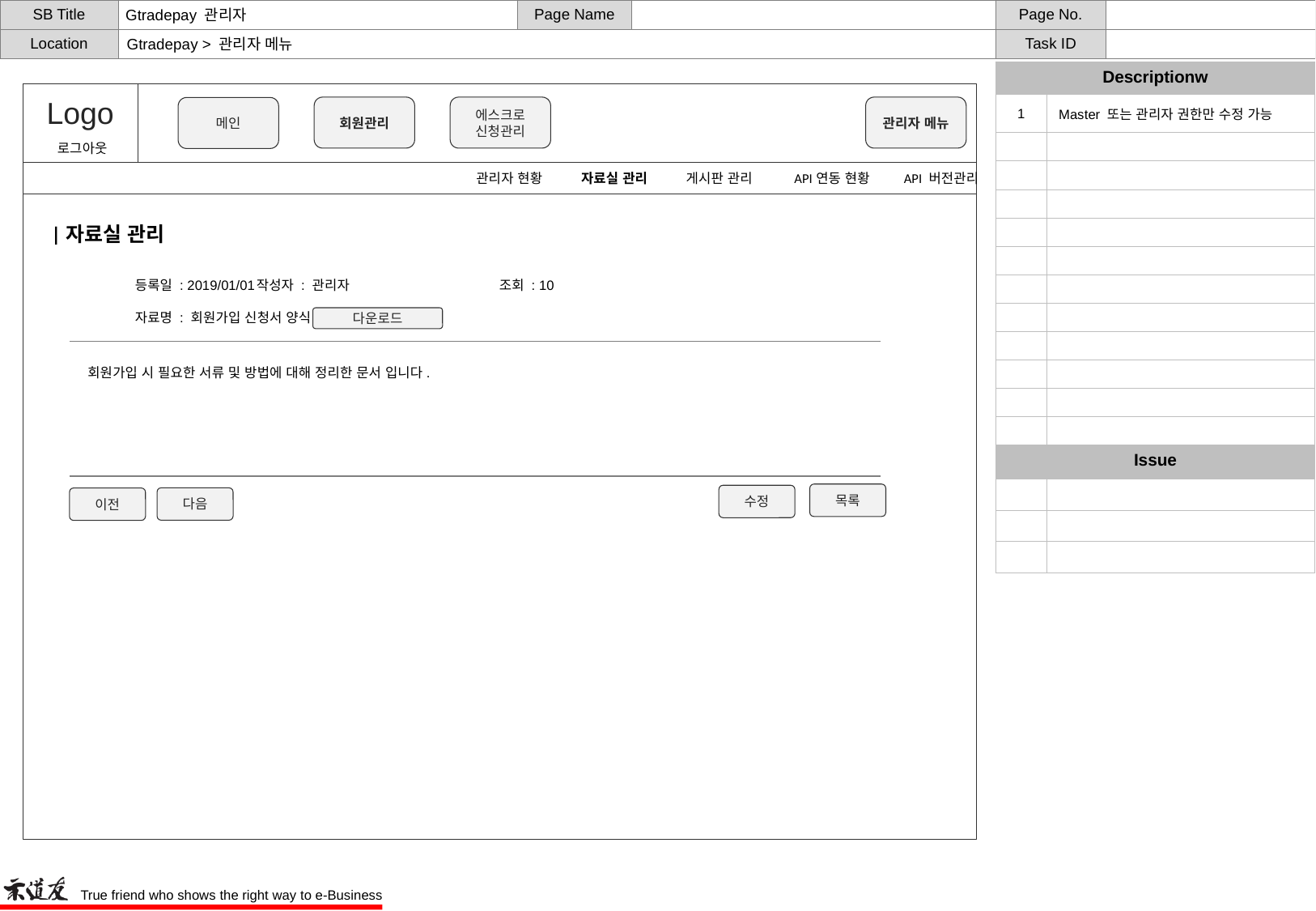

# Gtradepay 관리자
Gtradepay > 관리자 메뉴
| Descriptionw |  |
| --- | --- |
| 1 | Master 또는 관리자 권한만 수정 가능 |
|  |  |
|  |  |
|  |  |
|  |  |
|  |  |
|  |  |
|  |  |
|  |  |
|  |  |
|  |  |
|  |  |
| Issue |  |
|  |  |
|  |  |
|  |  |

Logo
로그아웃
회원관리
에스크로
신청관리
대출
신청현황
관리자 메뉴
메인

관리자 현황          자료실 관리          게시판 관리          API연동 현황        API 버전관리
|자료실 관리
등록일 : 2019/01/01	작성자 : 관리자		조회 : 10

자료명 : 회원가입 신청서 양식
다운로드
회원가입 시 필요한 서류 및 방법에 대해 정리한 문서 입니다.
목록
수정
다음
이전